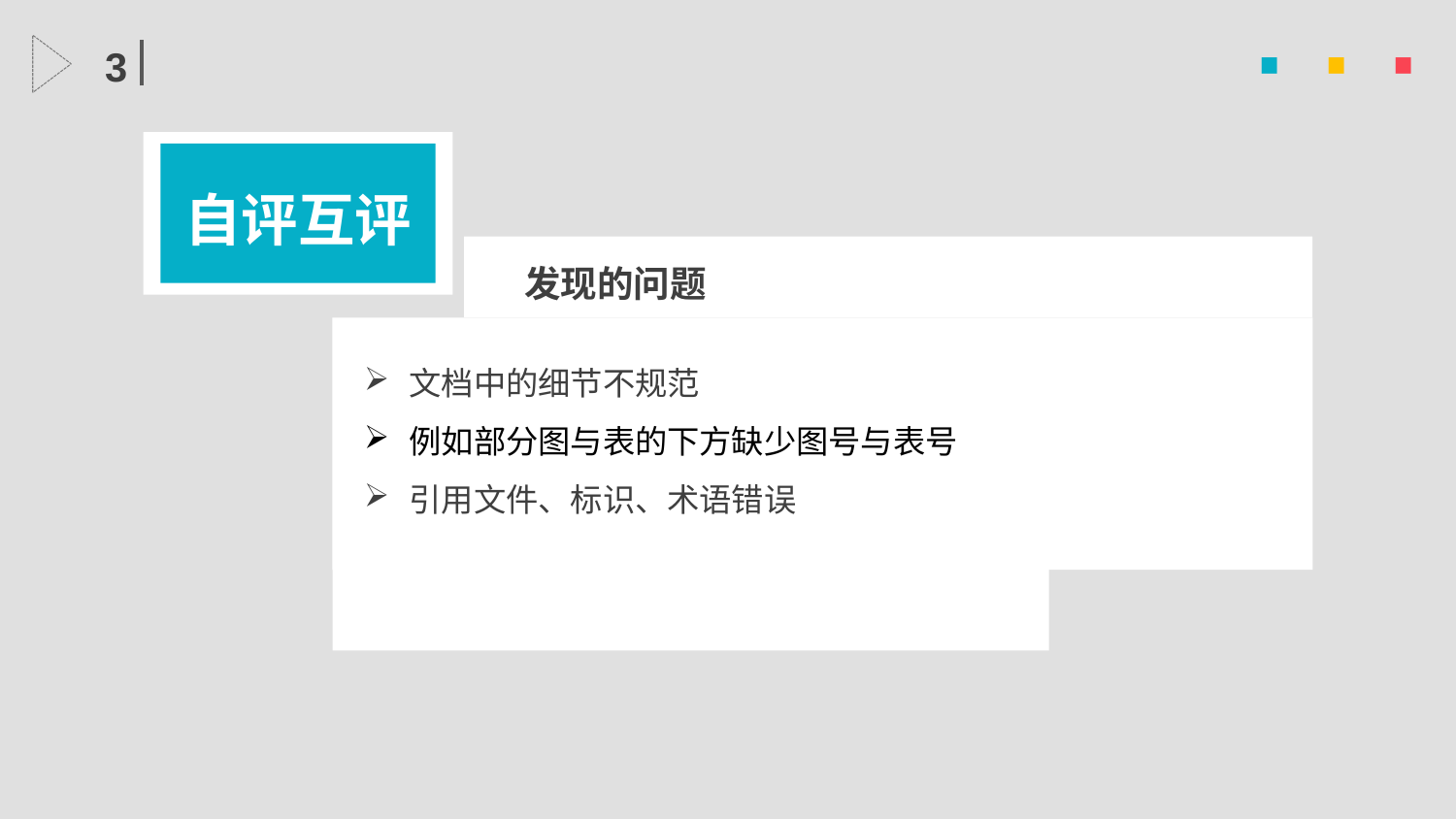

· · ·

3

自评互评

发现的问题
文档中的细节不规范
例如部分图与表的下方缺少图号与表号
引用文件、标识、术语错误